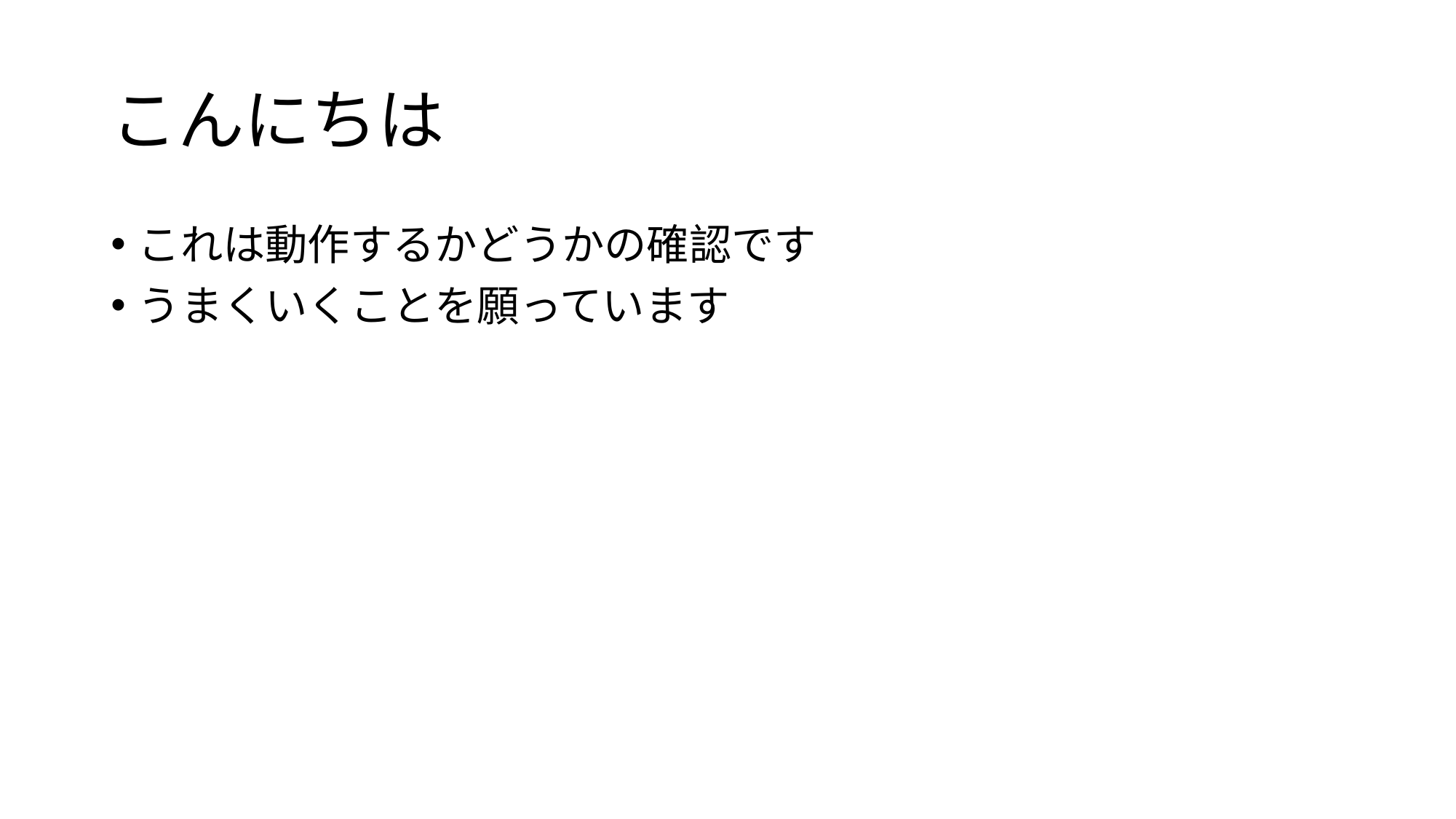

# こんにちは
これは動作するかどうかの確認です
うまくいくことを願っています